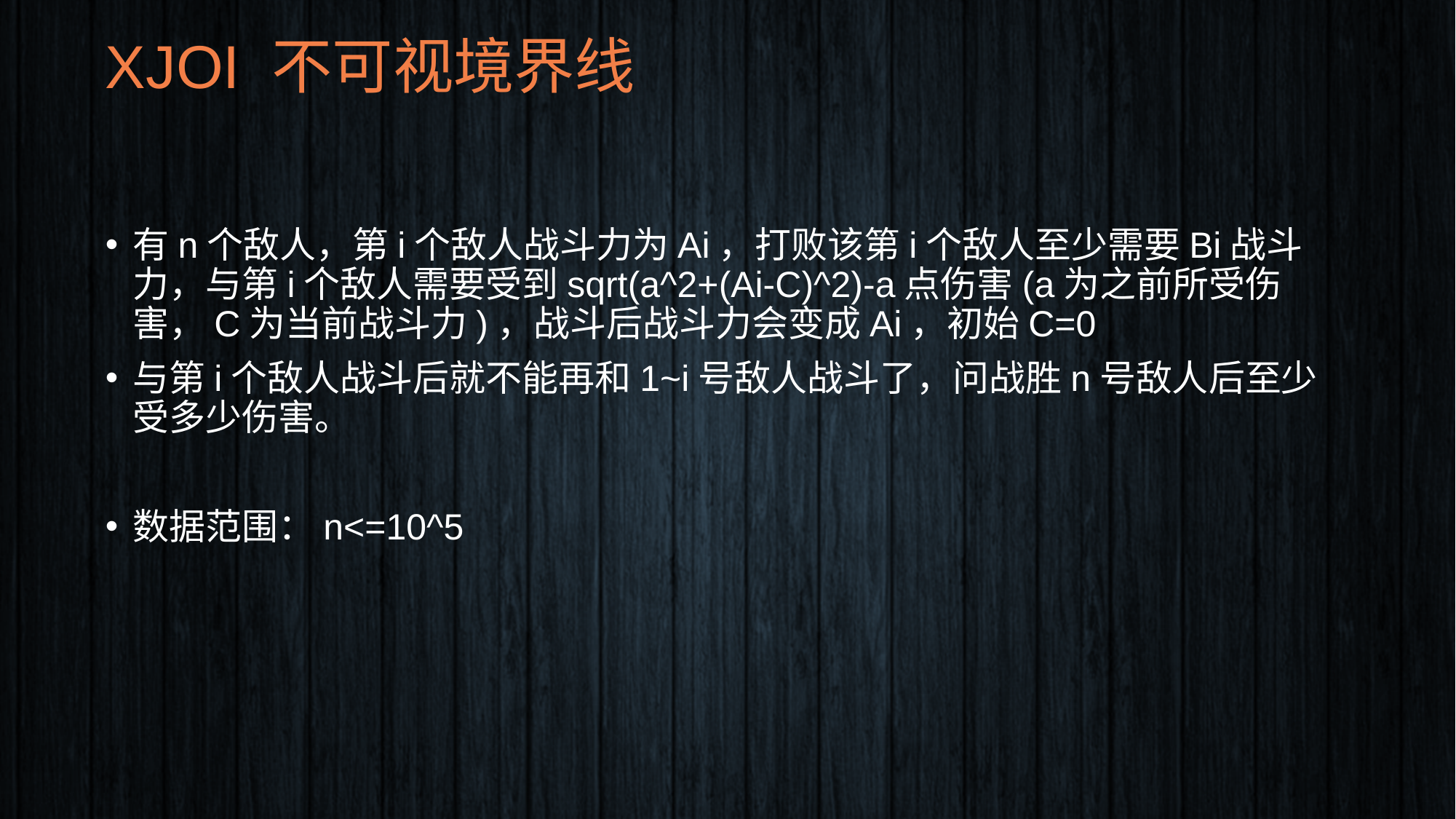

# XJOI 不可视境界线
有n个敌人，第i个敌人战斗力为Ai，打败该第i个敌人至少需要Bi战斗力，与第i个敌人需要受到sqrt(a^2+(Ai-C)^2)-a点伤害(a为之前所受伤害，C为当前战斗力)，战斗后战斗力会变成Ai，初始C=0
与第i个敌人战斗后就不能再和1~i号敌人战斗了，问战胜n号敌人后至少受多少伤害。

数据范围：n<=10^5